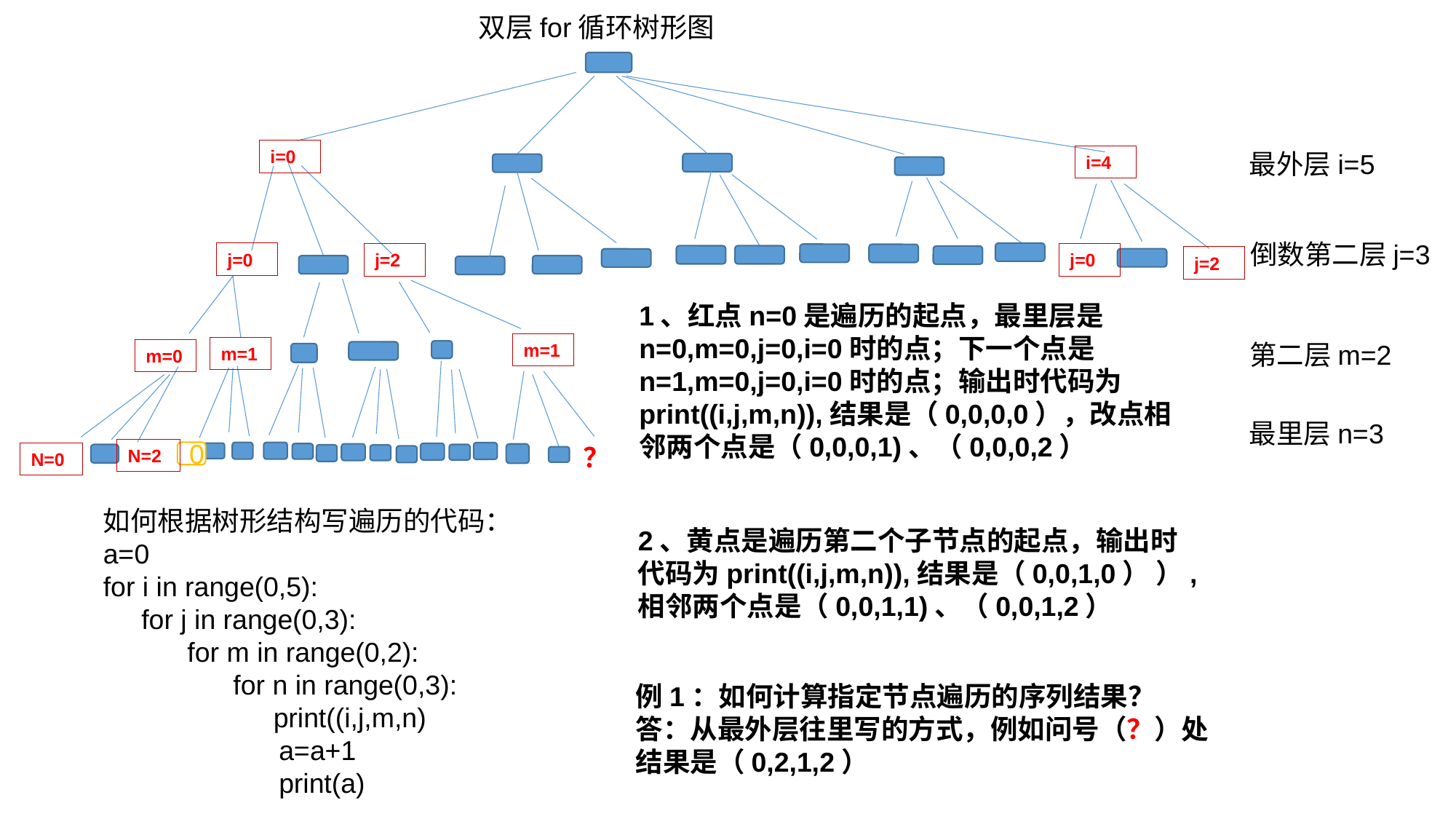

双层for循环树形图

i=0
最外层i=5
i=4

倒数第二层j=3
j=0

j=2
j=0

j=2

1、红点n=0是遍历的起点，最里层是n=0,m=0,j=0,i=0时的点；下一个点是n=1,m=0,j=0,i=0时的点；输出时代码为print((i,j,m,n)),结果是（0,0,0,0），改点相邻两个点是（0,0,0,1)、（0,0,0,2）

第二层m=2
m=1
m=1
m=0

最里层n=3
？
N=2
0

N=0

如何根据树形结构写遍历的代码：
a=0
for i in range(0,5):
     for j in range(0,3):
           for m in range(0,2):
                 for n in range(0,3):
	        print((i,j,m,n)
                       a=a+1
                       print(a)

2、黄点是遍历第二个子节点的起点，输出时代码为print((i,j,m,n)),结果是（0,0,1,0） ）,相邻两个点是（0,0,1,1)、（0,0,1,2）
例1：如何计算指定节点遍历的序列结果？
答：从最外层往里写的方式，例如问号（？）处结果是（0,2,1,2）